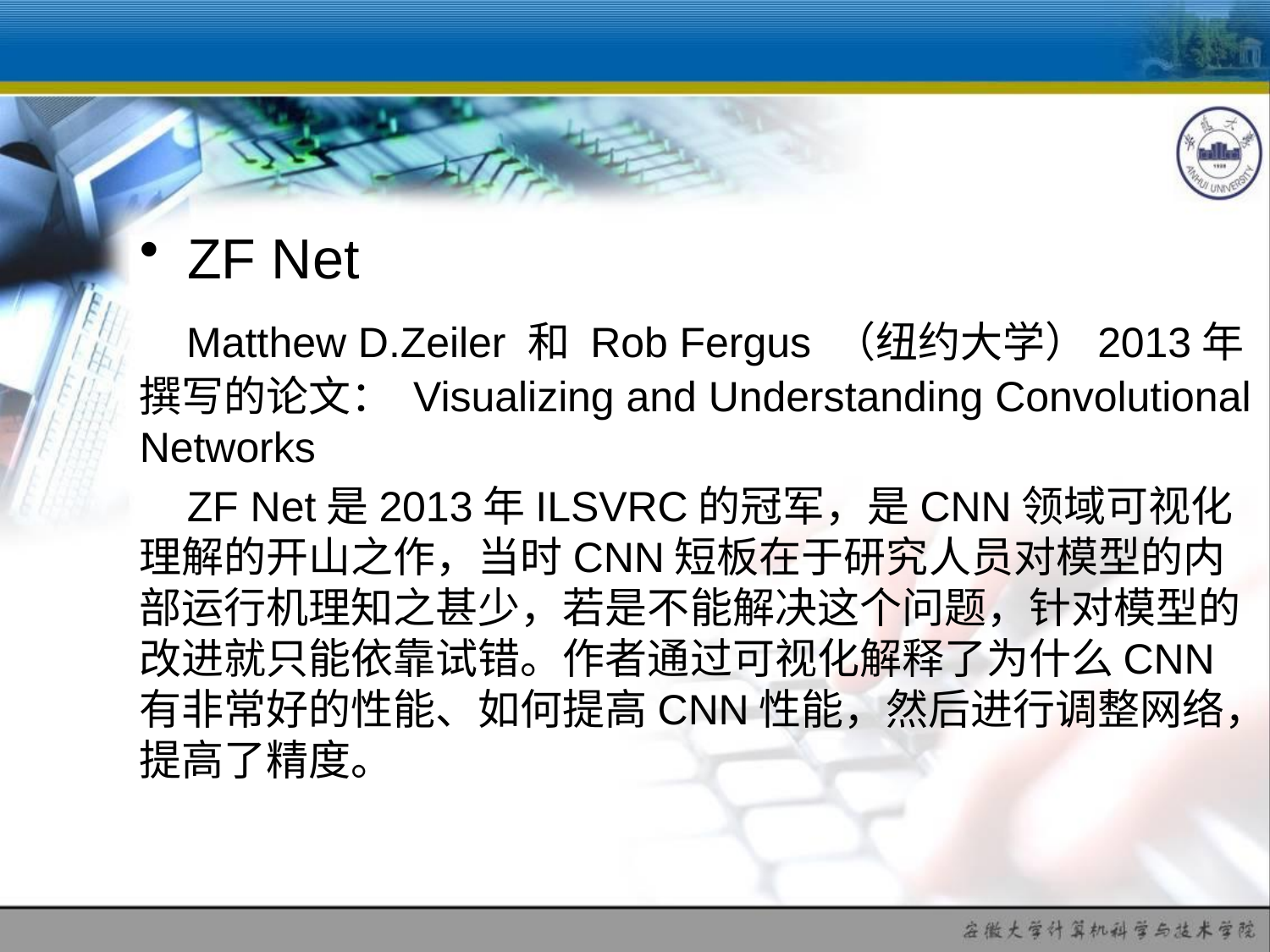

#
ZF Net
   Matthew D.Zeiler 和 Rob Fergus （纽约大学）2013年撰写的论文： Visualizing and Understanding Convolutional Networks
    ZF Net是2013年ILSVRC的冠军，是CNN领域可视化理解的开山之作，当时CNN短板在于研究人员对模型的内部运行机理知之甚少，若是不能解决这个问题，针对模型的改进就只能依靠试错。作者通过可视化解释了为什么CNN有非常好的性能、如何提高CNN性能，然后进行调整网络，提高了精度。